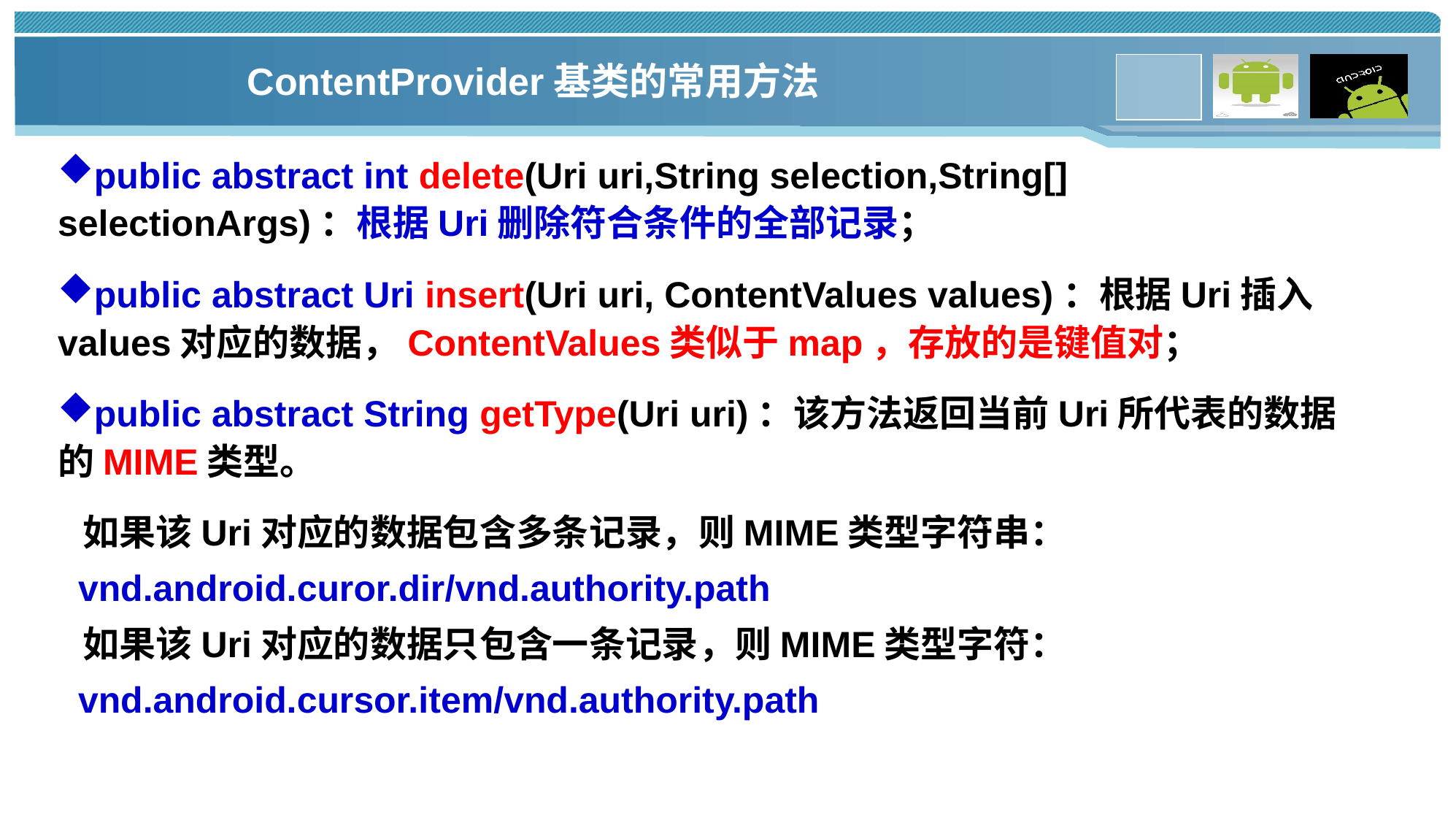

# ContentProvider基类的常用方法
public abstract int delete(Uri uri,String selection,String[] selectionArgs)：根据Uri删除符合条件的全部记录；
public abstract Uri insert(Uri uri, ContentValues values)：根据Uri插入values对应的数据，ContentValues类似于map，存放的是键值对；
public abstract String getType(Uri uri)：该方法返回当前Uri所代表的数据的MIME类型。
  如果该Uri对应的数据包含多条记录，则MIME类型字符串：
  vnd.android.curor.dir/vnd.authority.path
  如果该Uri对应的数据只包含一条记录，则MIME类型字符：
  vnd.android.cursor.item/vnd.authority.path